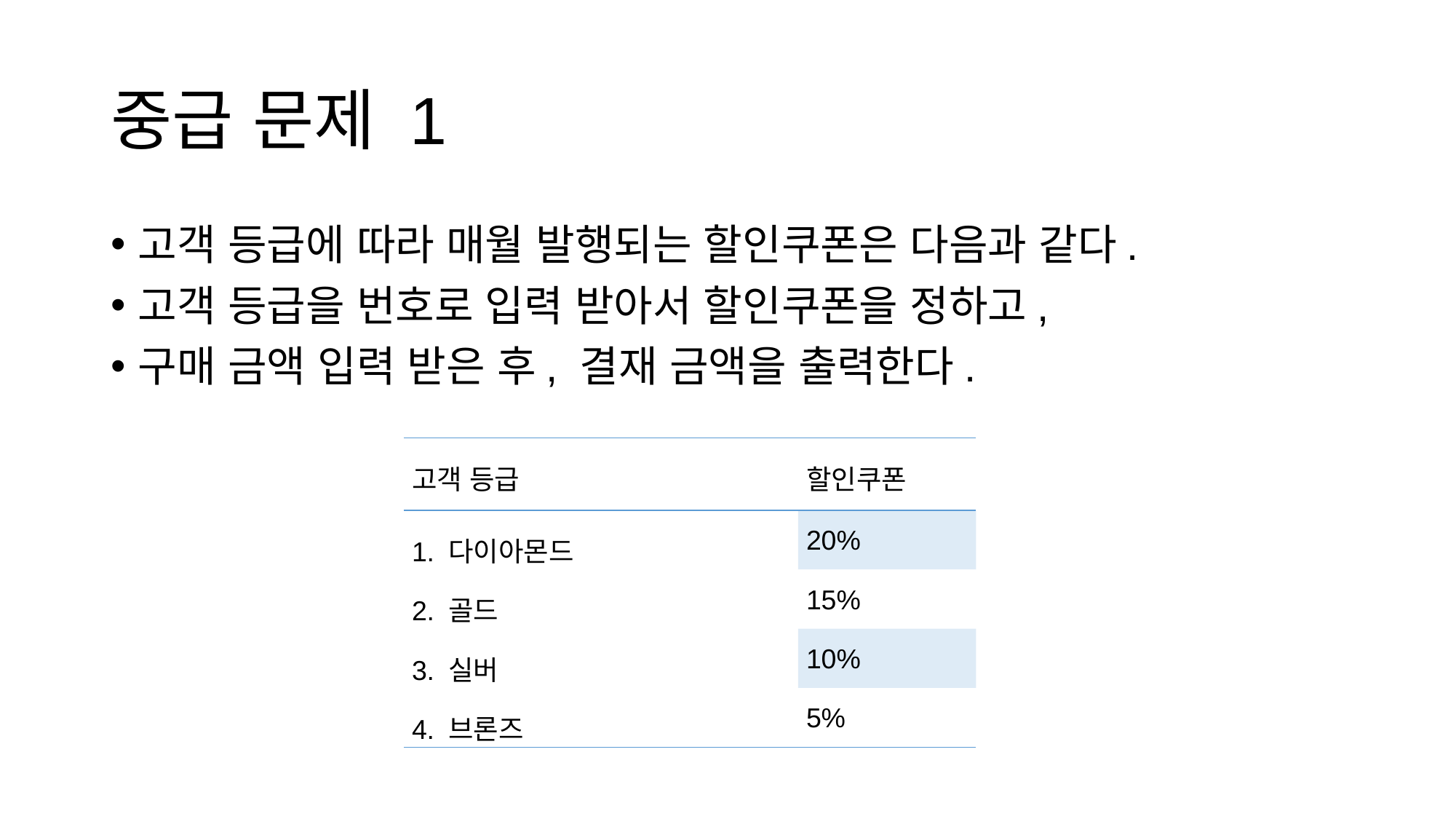

# 중급 문제 1
고객 등급에 따라 매월 발행되는 할인쿠폰은 다음과 같다.
고객 등급을 번호로 입력 받아서 할인쿠폰을 정하고,
구매 금액 입력 받은 후, 결재 금액을 출력한다.
| 고객 등급 | 할인쿠폰 |
| --- | --- |
| 1. 다이아몬드 | 20% |
| 2. 골드 | 15% |
| 3. 실버 | 10% |
| 4. 브론즈 | 5% |